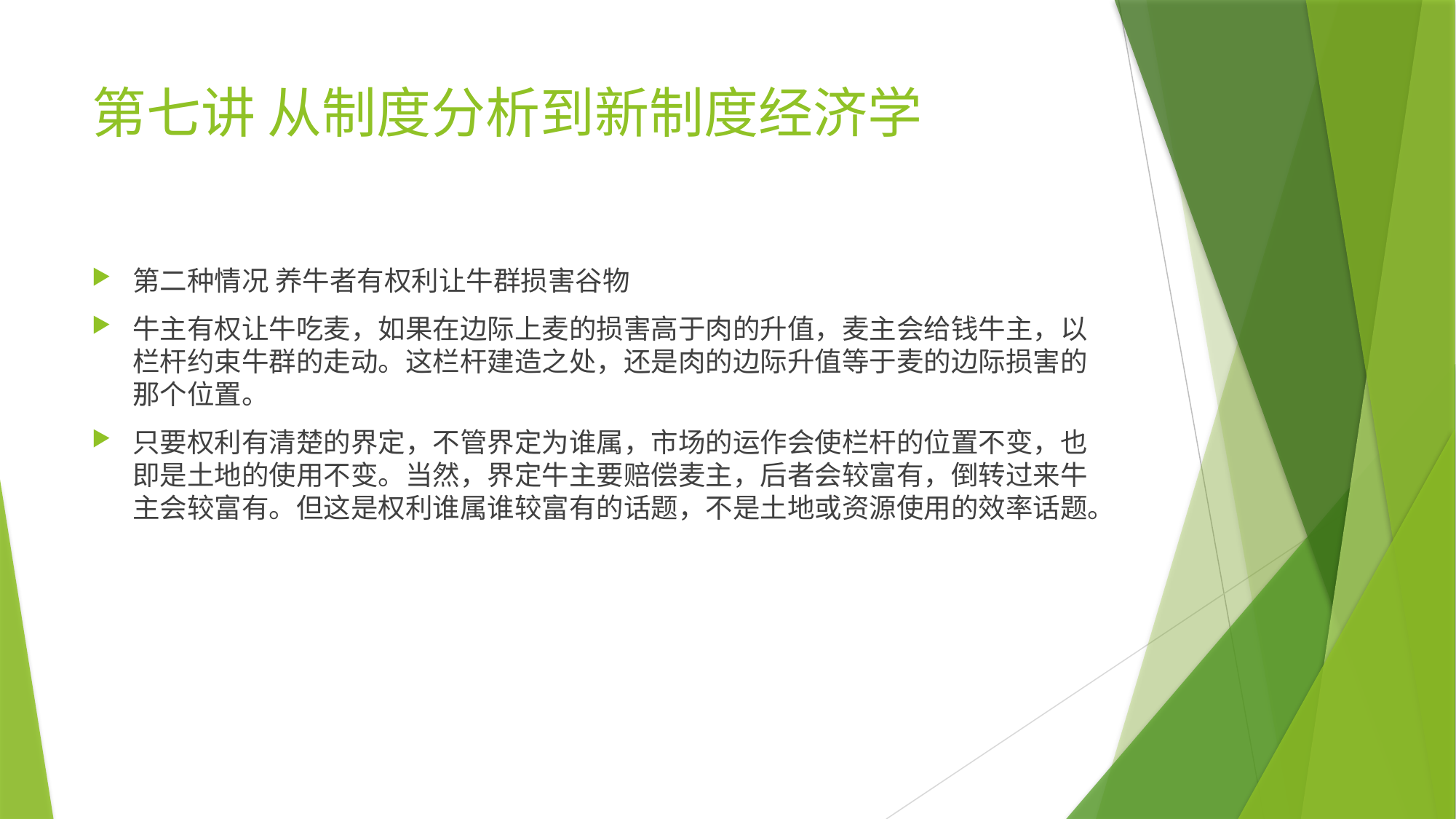

# 第七讲 从制度分析到新制度经济学
第二种情况 养牛者有权利让牛群损害谷物
牛主有权让牛吃麦，如果在边际上麦的损害高于肉的升值，麦主会给钱牛主，以栏杆约束牛群的走动。这栏杆建造之处，还是肉的边际升值等于麦的边际损害的那个位置。
只要权利有清楚的界定，不管界定为谁属，市场的运作会使栏杆的位置不变，也即是土地的使用不变。当然，界定牛主要赔偿麦主，后者会较富有，倒转过来牛主会较富有。但这是权利谁属谁较富有的话题，不是土地或资源使用的效率话题。